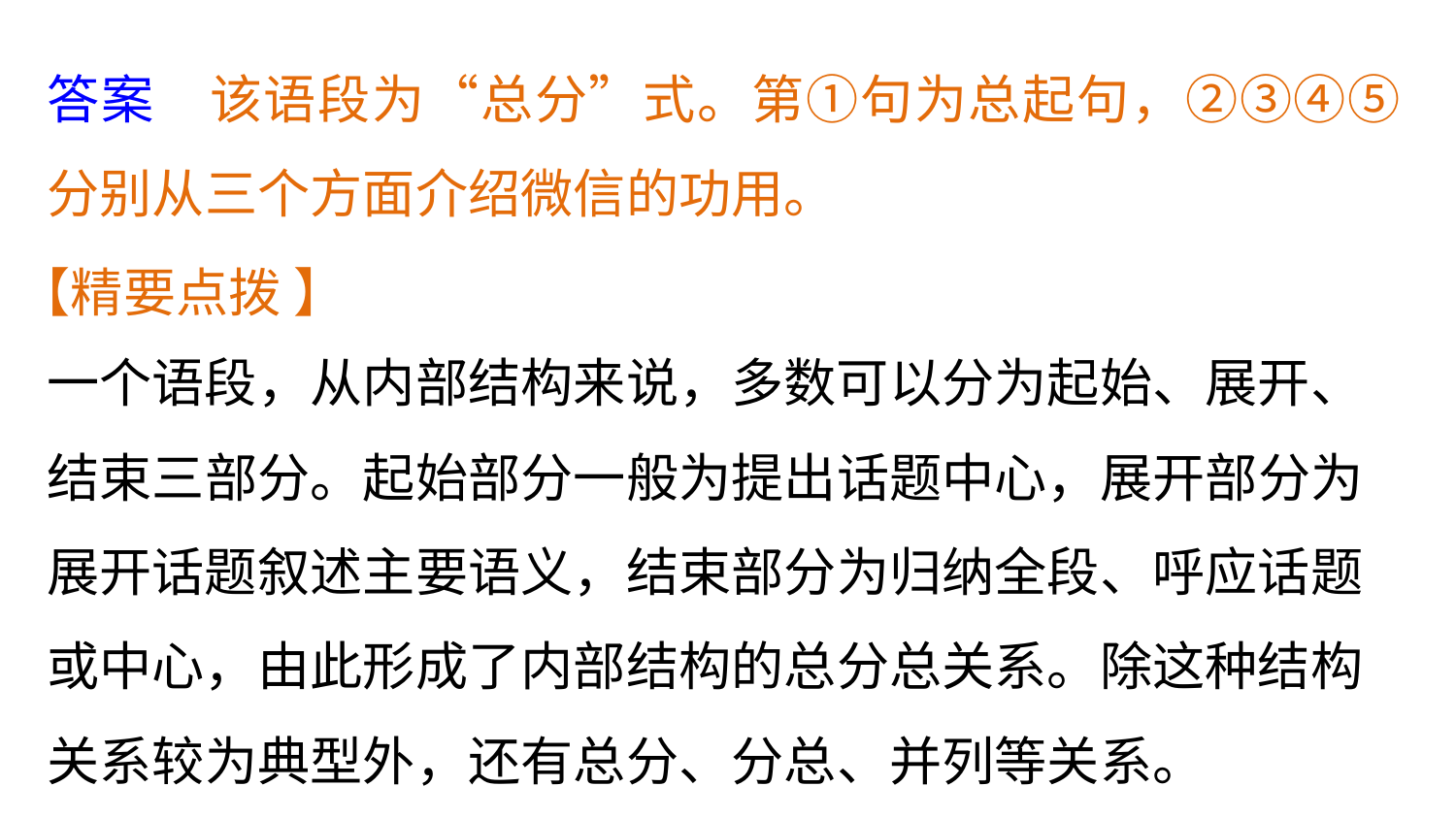

答案　该语段为“总分”式。第①句为总起句，②③④⑤分别从三个方面介绍微信的功用。

一个语段，从内部结构来说，多数可以分为起始、展开、结束三部分。起始部分一般为提出话题中心，展开部分为展开话题叙述主要语义，结束部分为归纳全段、呼应话题或中心，由此形成了内部结构的总分总关系。除这种结构关系较为典型外，还有总分、分总、并列等关系。
【精要点拨 】